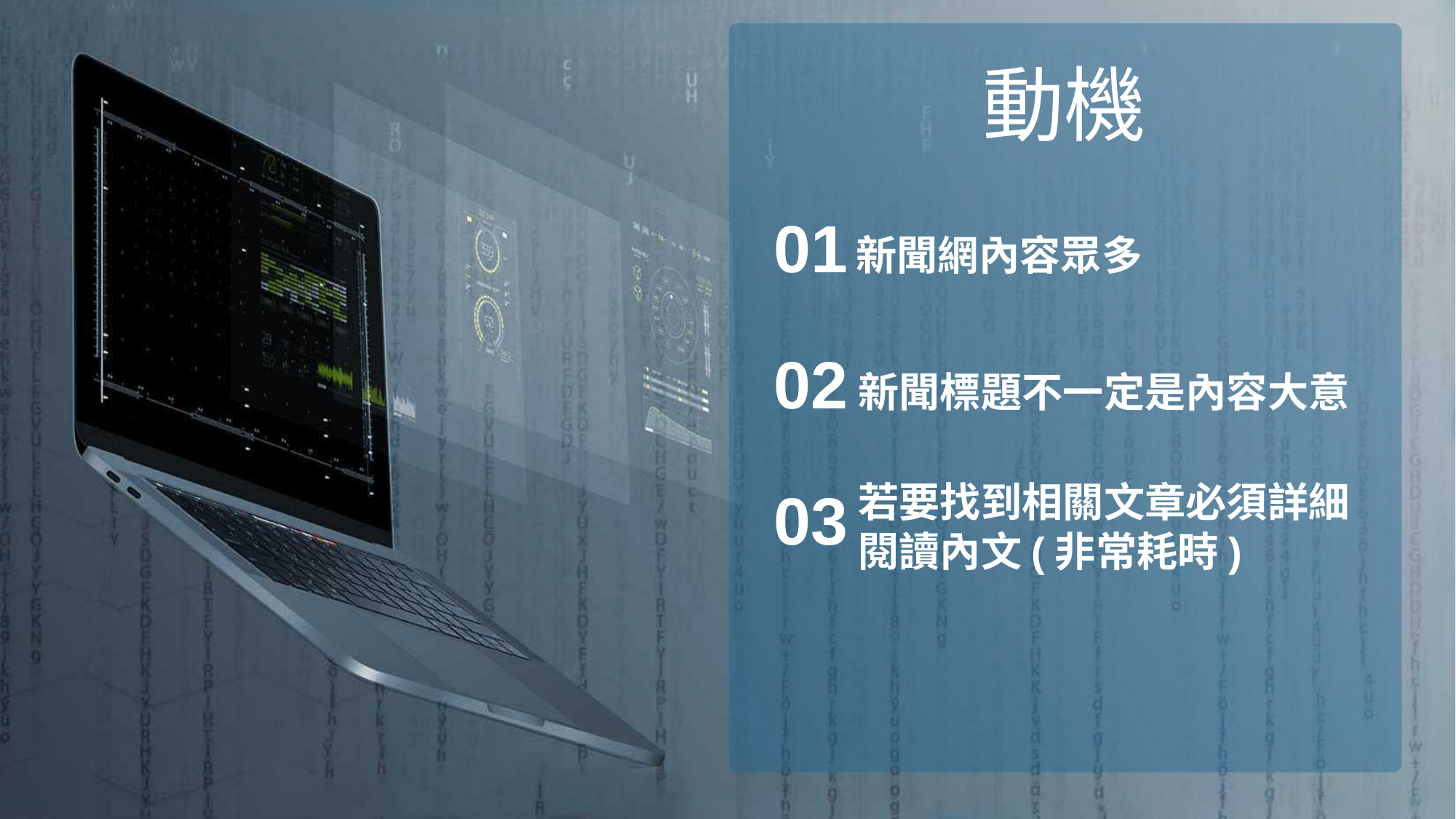

動機
01
新聞網內容眾多
02
新聞標題不一定是內容大意
若要找到相關文章必須詳細閱讀內文(非常耗時)
03